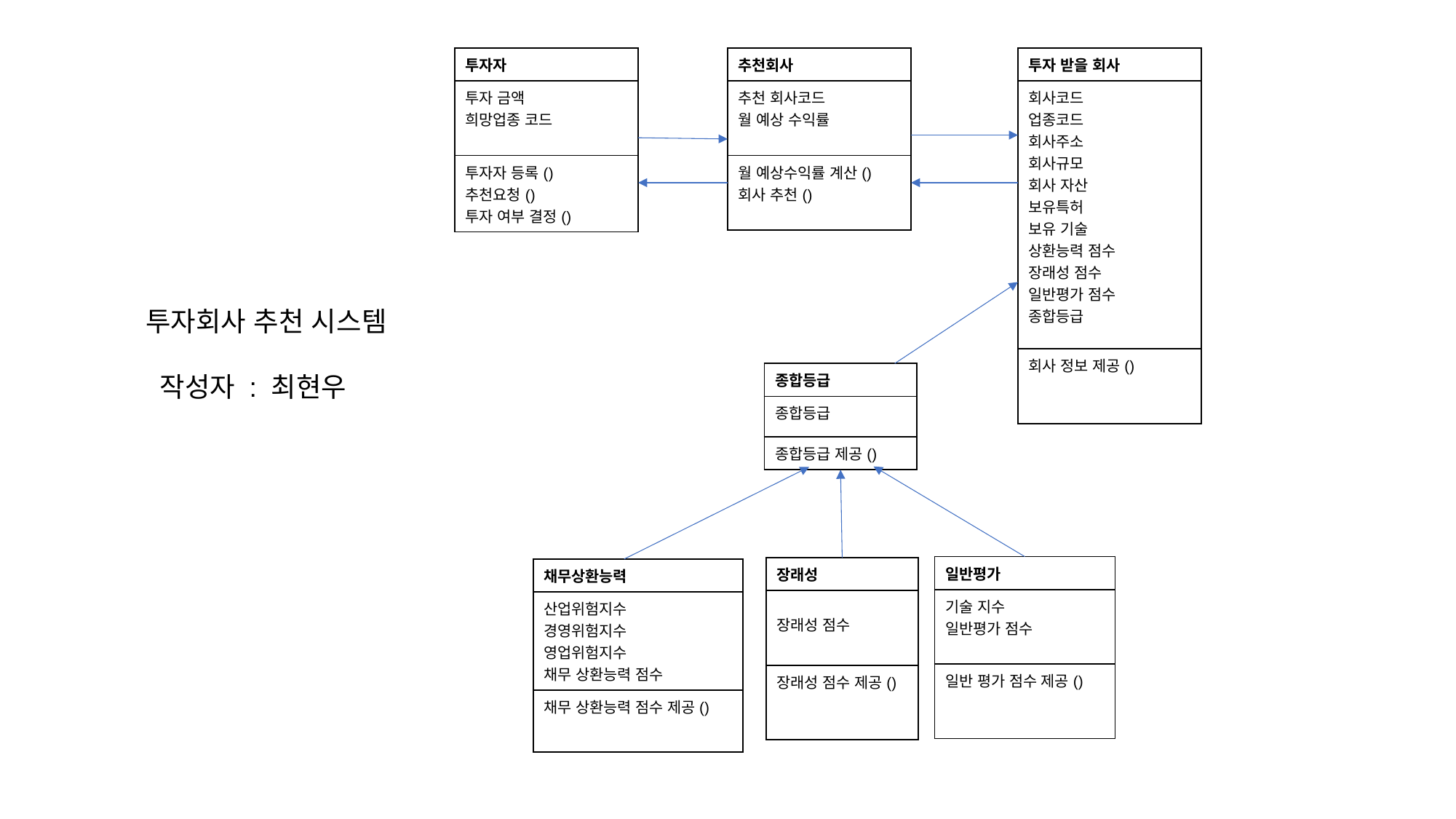

| 투자자 |
| --- |
| 투자 금액 희망업종 코드 |
| 투자자 등록() 추천요청() 투자 여부 결정() |
| 추천회사 |
| --- |
| 추천 회사코드 월 예상 수익률 |
| 월 예상수익률 계산() 회사 추천() |
| 투자 받을 회사 |
| --- |
| 회사코드 업종코드 회사주소 회사규모 회사 자산 보유특허 보유 기술 상환능력 점수 장래성 점수 일반평가 점수 종합등급 |
| 회사 정보 제공() |
투자회사 추천 시스템

 작성자 : 최현우
| 종합등급 |
| --- |
| 종합등급 |
| 종합등급 제공() |
| 일반평가 |
| --- |
| 기술 지수 일반평가 점수 |
| 일반 평가 점수 제공() |
| 장래성 |
| --- |
| 장래성 점수 |
| 장래성 점수 제공() |
| 채무상환능력 |
| --- |
| 산업위험지수 경영위험지수 영업위험지수 채무 상환능력 점수 |
| 채무 상환능력 점수 제공() |